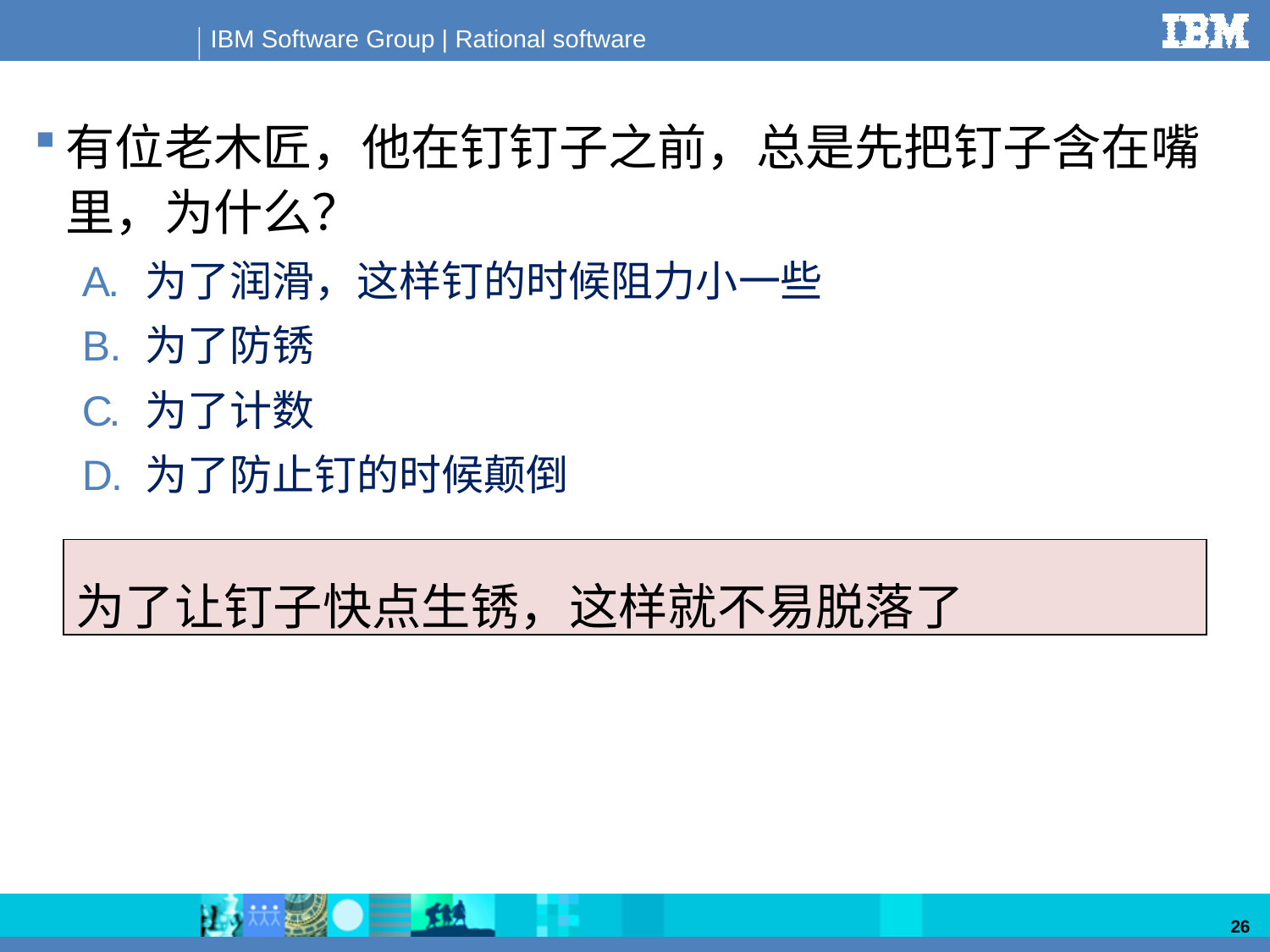

有位老木匠，他在钉钉子之前，总是先把钉子含在嘴里，为什么？
为了润滑，这样钉的时候阻力小一些
为了防锈
为了计数
为了防止钉的时候颠倒
为了让钉子快点生锈，这样就不易脱落了
26